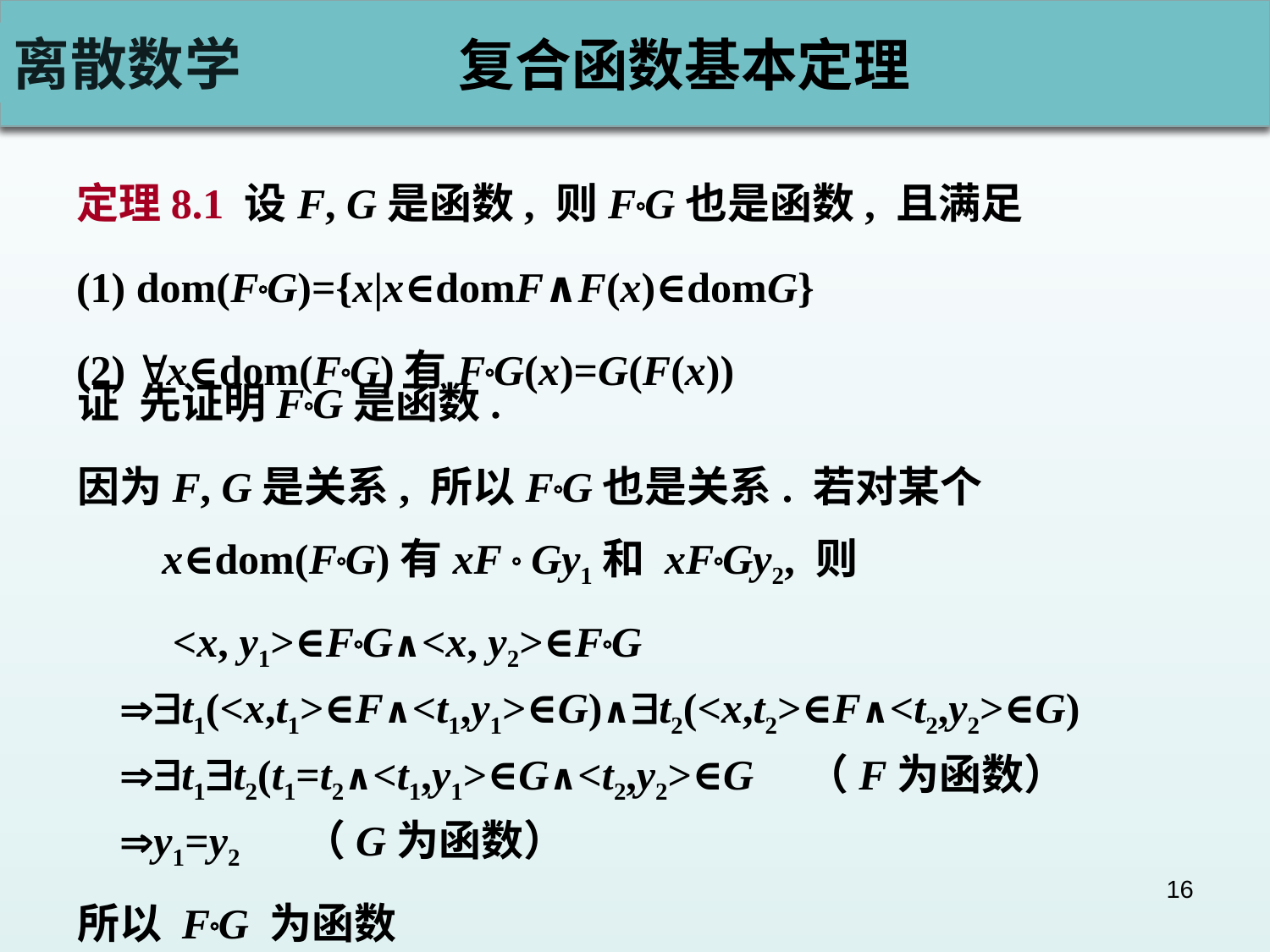

# 复合函数基本定理
定理8.1 设F, G是函数, 则F°G也是函数, 且满足
(1) dom(F°G)={x|x∈domF∧F(x)∈domG}
(2) ∀x∈dom(F°G)有F°G(x)=G(F(x))
证  先证明F°G是函数.
因为F, G是关系, 所以F°G也是关系. 若对某个x∈dom(F°G)有xF ° Gy1和 xF°Gy2, 则
         <x, y1>∈F°G∧<x, y2>∈F°G
    ⇒∃t1(<x,t1>∈F∧<t1,y1>∈G)∧∃t2(<x,t2>∈F∧<t2,y2>∈G)
    ⇒∃t1∃t2(t1=t2∧<t1,y1>∈G∧<t2,y2>∈G    （F为函数）
    ⇒y1=y2     （G为函数）
所以 F°G 为函数
16